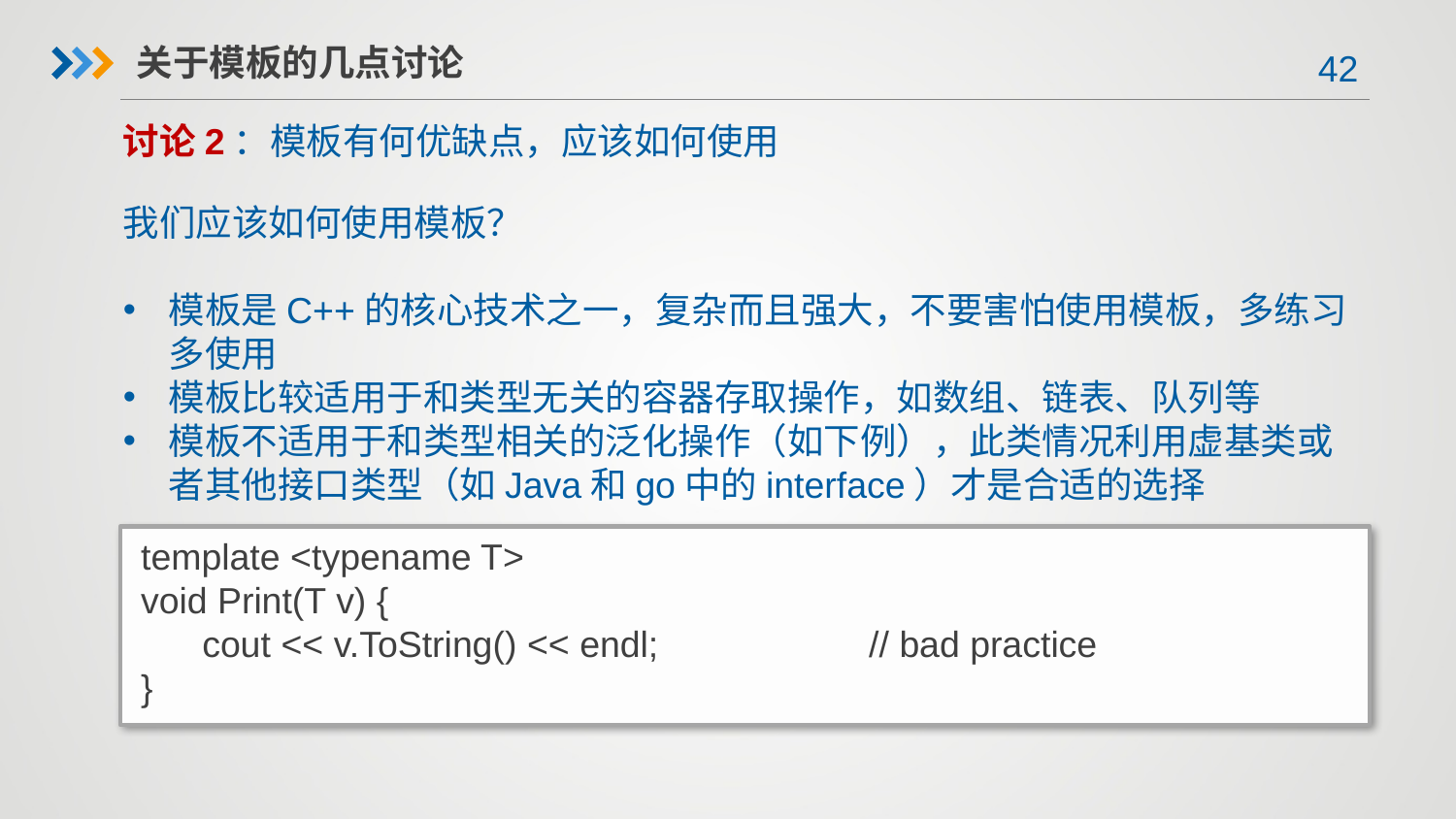

关于模板的几点讨论
讨论2：模板有何优缺点，应该如何使用
我们应该如何使用模板？

模板是C++的核心技术之一，复杂而且强大，不要害怕使用模板，多练习多使用
模板比较适用于和类型无关的容器存取操作，如数组、链表、队列等
模板不适用于和类型相关的泛化操作（如下例），此类情况利用虚基类或者其他接口类型（如Java和go中的interface）才是合适的选择

template <typename T>
void Print(T v) {
      cout << v.ToString() << endl;		// bad practice
}